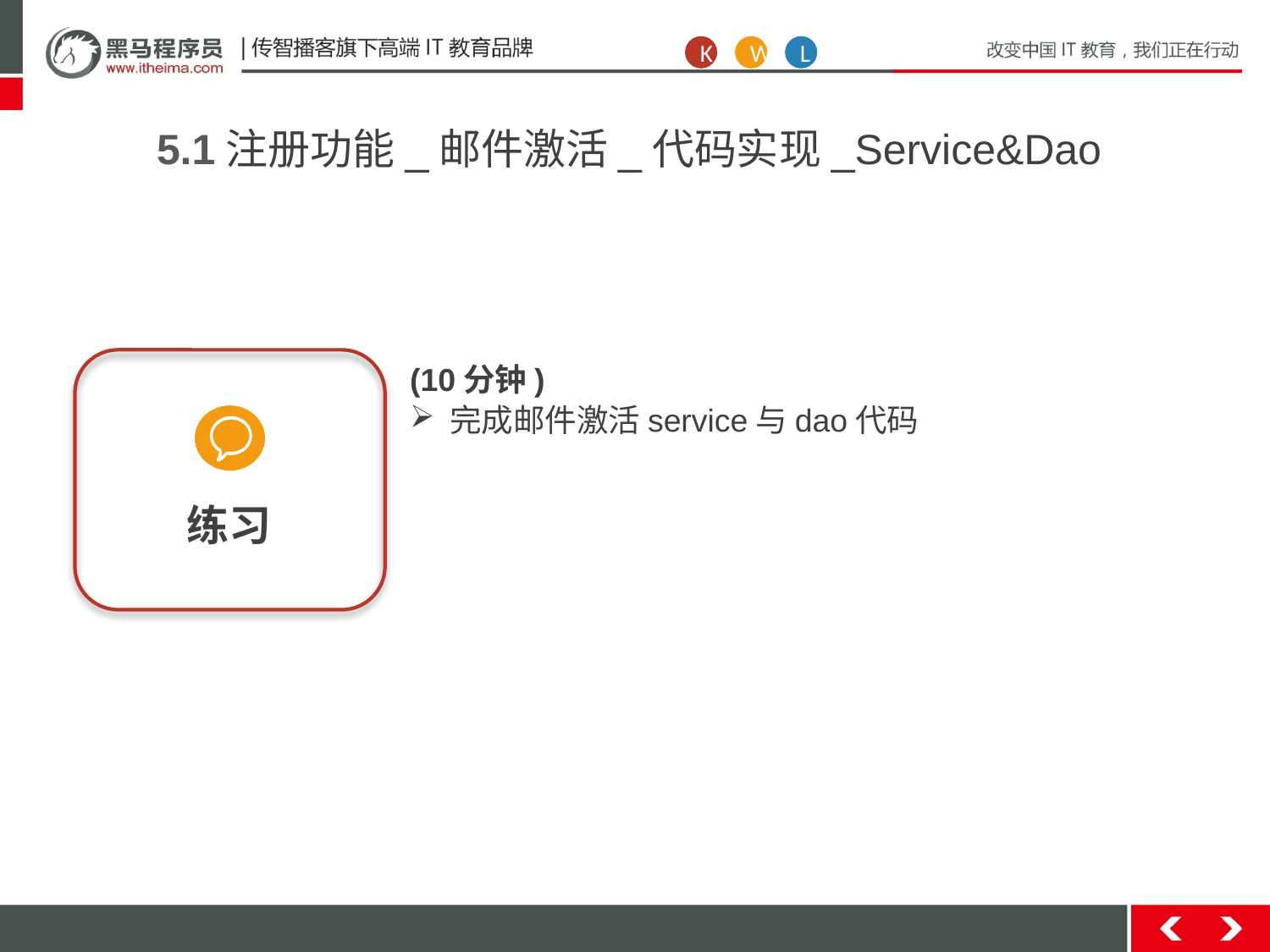

K
W
L
5.1注册功能_邮件激活_代码实现_Service&Dao

练习
(10分钟)
完成邮件激活service与dao代码